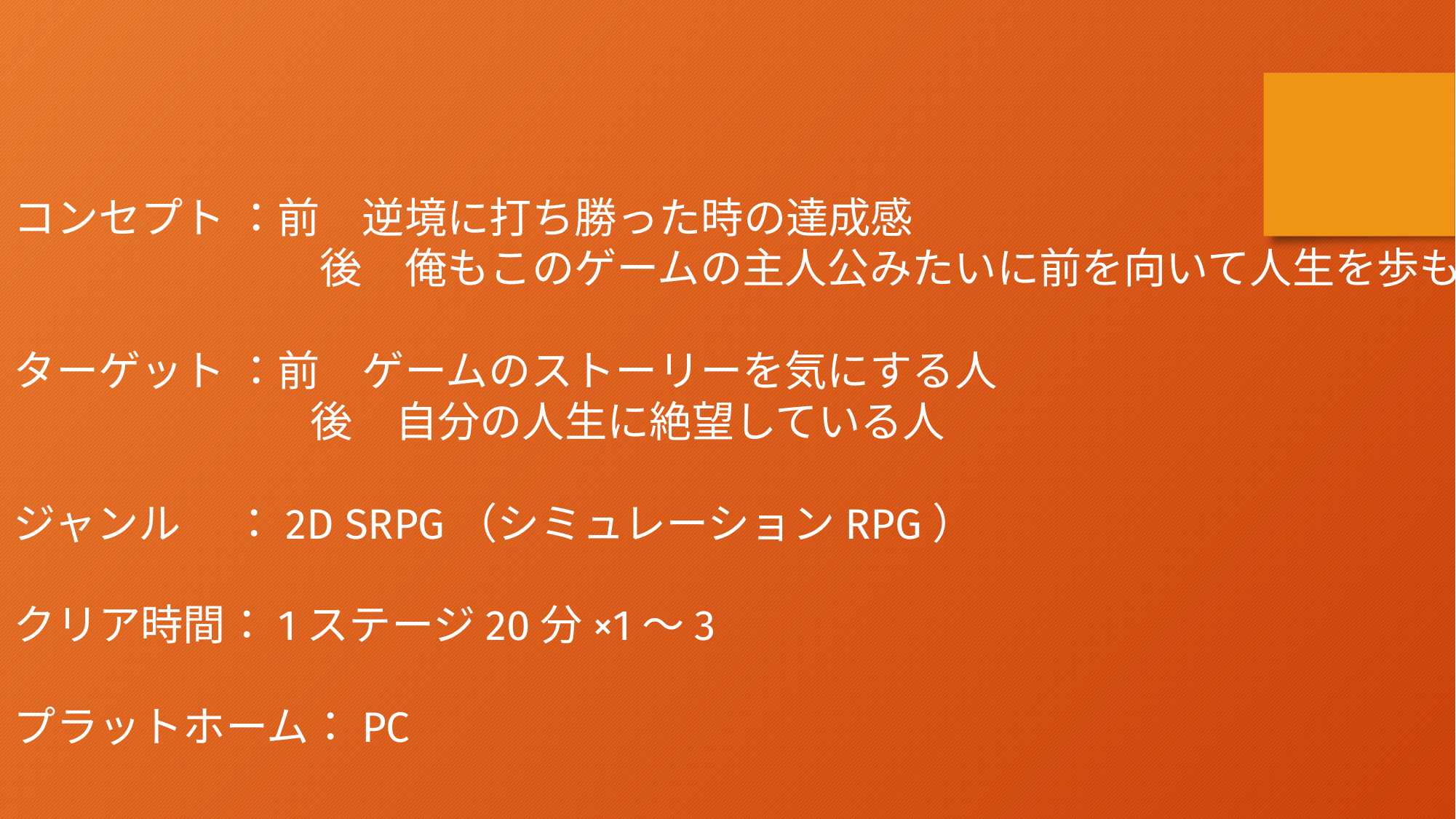

コンセプト ：前　逆境に打ち勝った時の達成感
　　　　　　　 後　俺もこのゲームの主人公みたいに前を向いて人生を歩もう

ターゲット ：前　ゲームのストーリーを気にする人
　　　　　　　後　自分の人生に絶望している人

ジャンル　 ：2D SRPG（シミュレーションRPG）

クリア時間：1ステージ20分×1～3

プラットホーム：PC